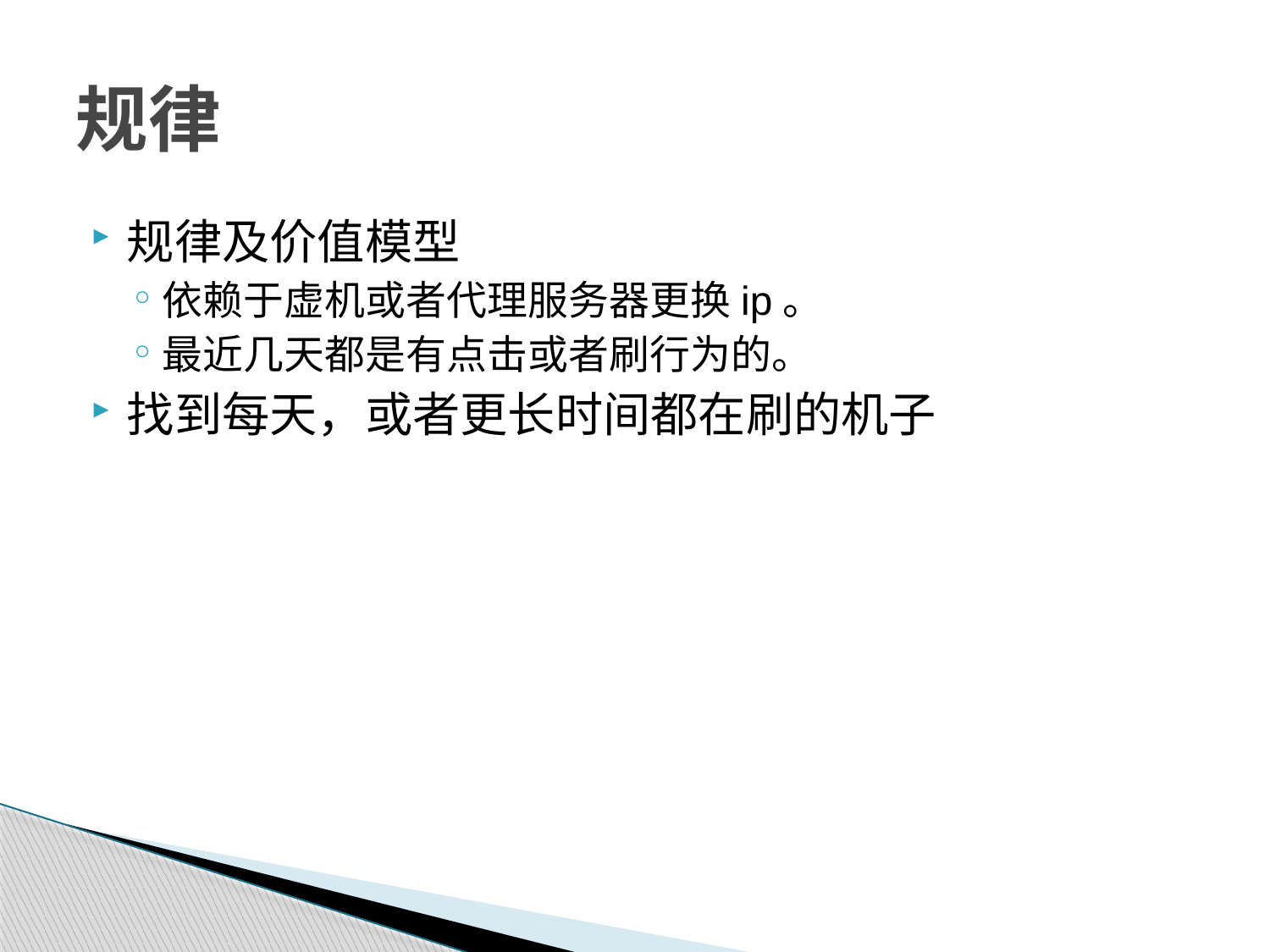

# 规律
规律及价值模型
依赖于虚机或者代理服务器更换ip。
最近几天都是有点击或者刷行为的。
找到每天，或者更长时间都在刷的机子